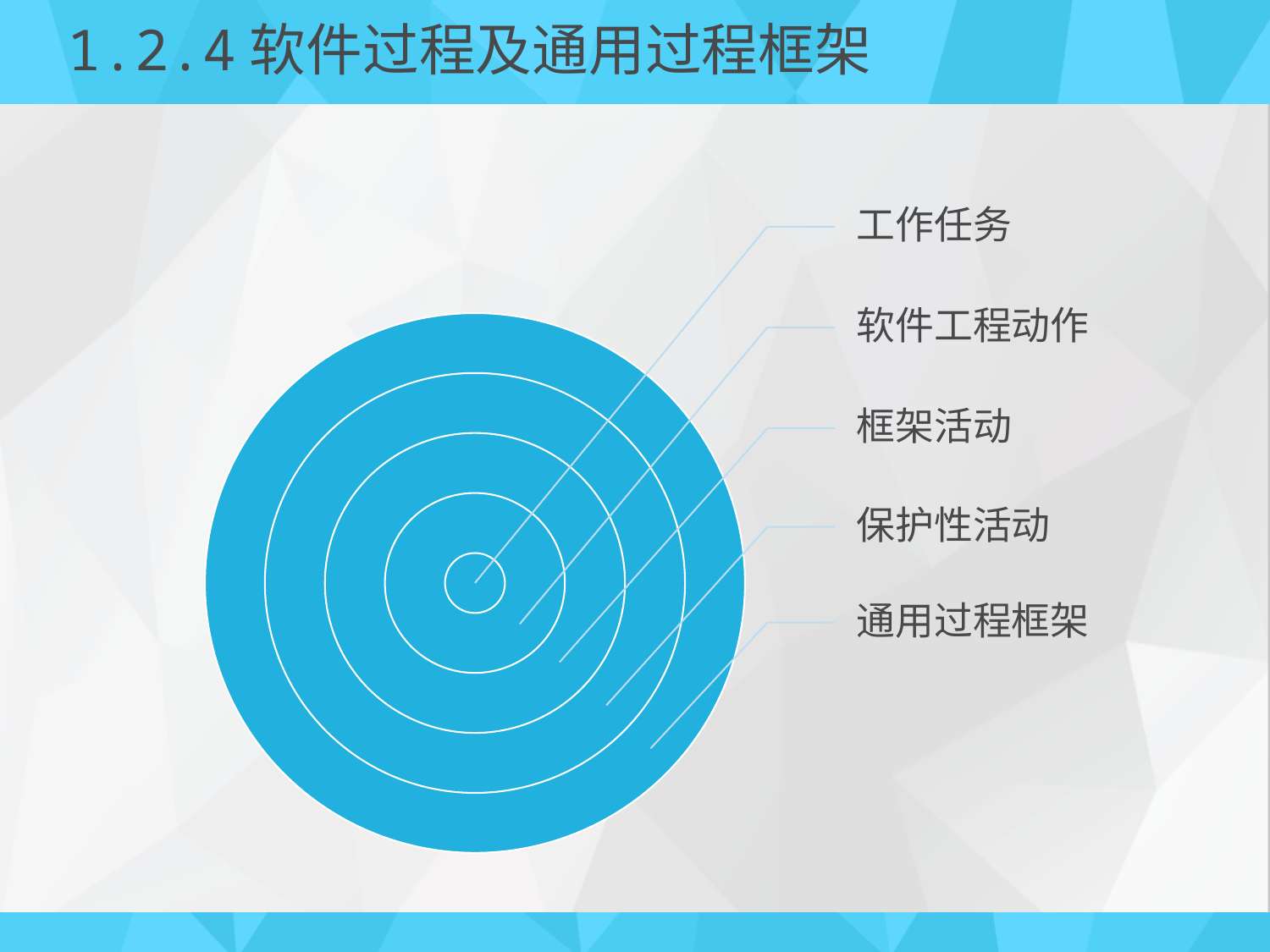

# 1.2.4软件过程及通用过程框架
工作任务
软件工程动作
框架活动
保护性活动
通用过程框架